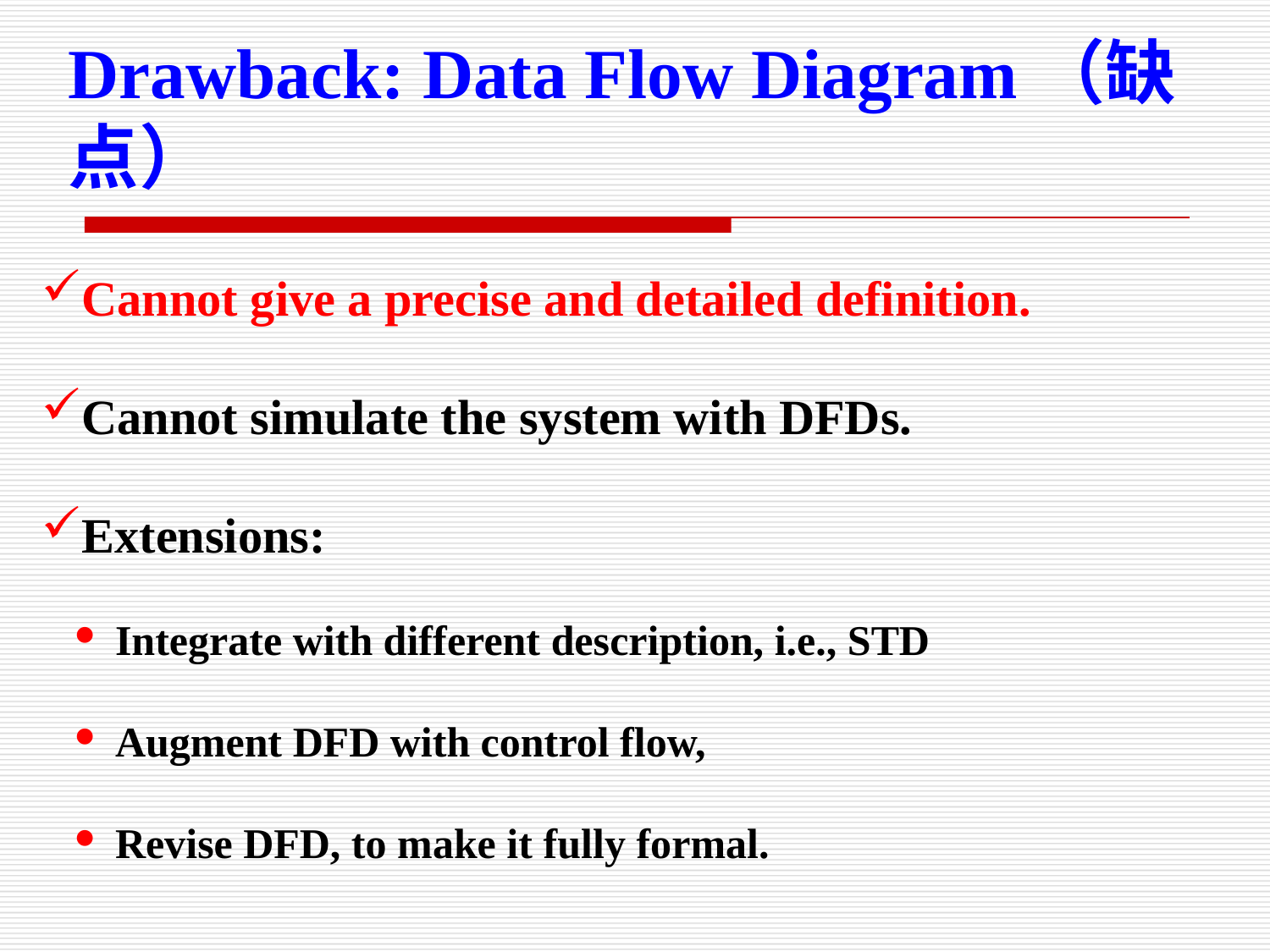

Drawback: Data Flow Diagram（缺点）
Cannot give a precise and detailed definition.
Cannot simulate the system with DFDs.
Extensions:
 Integrate with different description, i.e., STD
 Augment DFD with control flow,
 Revise DFD, to make it fully formal.